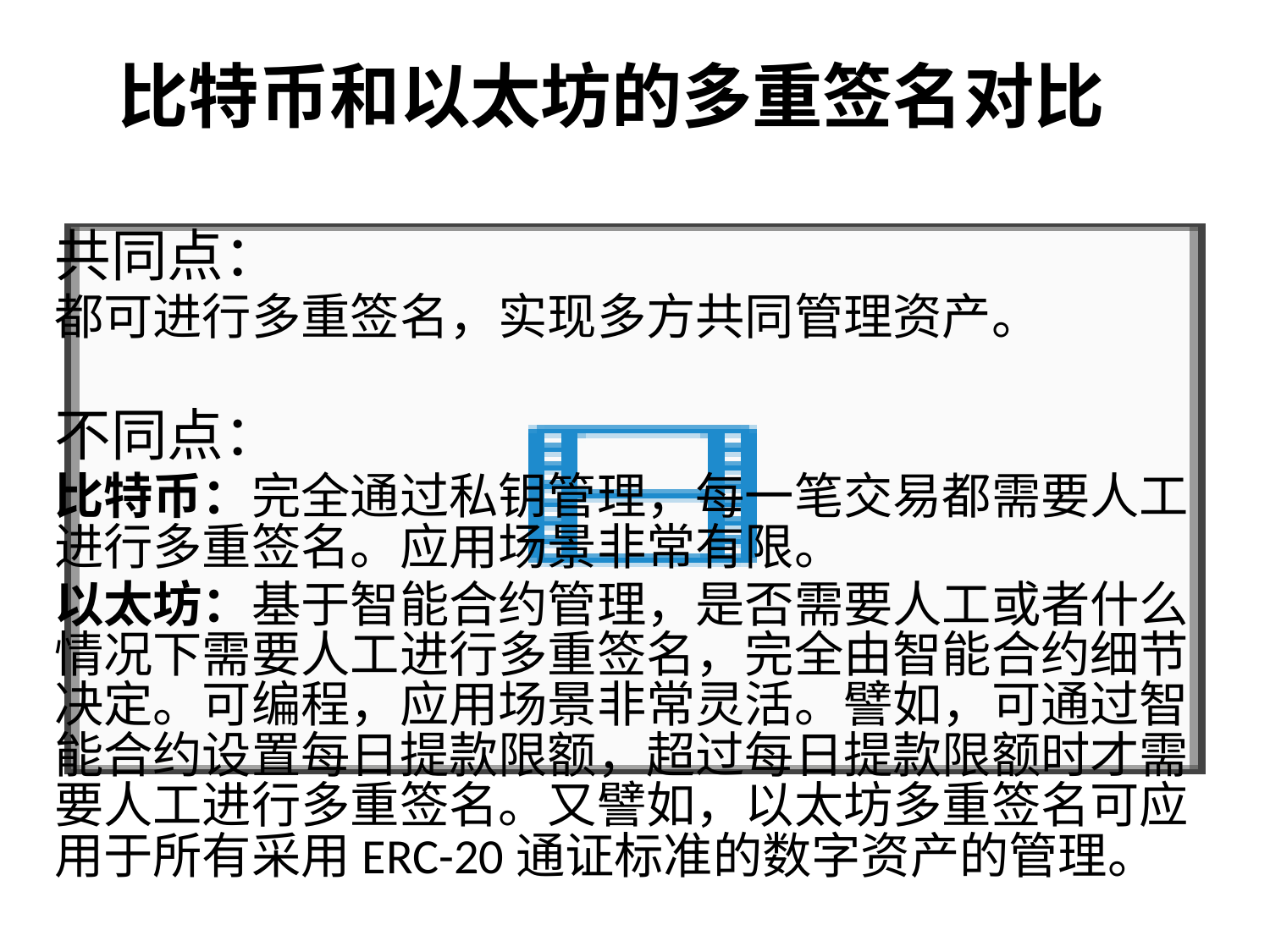

# 比特币和以太坊的多重签名对比
共同点：
都可进行多重签名，实现多方共同管理资产。

不同点：
比特币：完全通过私钥管理，每一笔交易都需要人工进行多重签名。应用场景非常有限。
以太坊：基于智能合约管理，是否需要人工或者什么情况下需要人工进行多重签名，完全由智能合约细节决定。可编程，应用场景非常灵活。譬如，可通过智能合约设置每日提款限额，超过每日提款限额时才需要人工进行多重签名。又譬如，以太坊多重签名可应用于所有采用ERC-20通证标准的数字资产的管理。